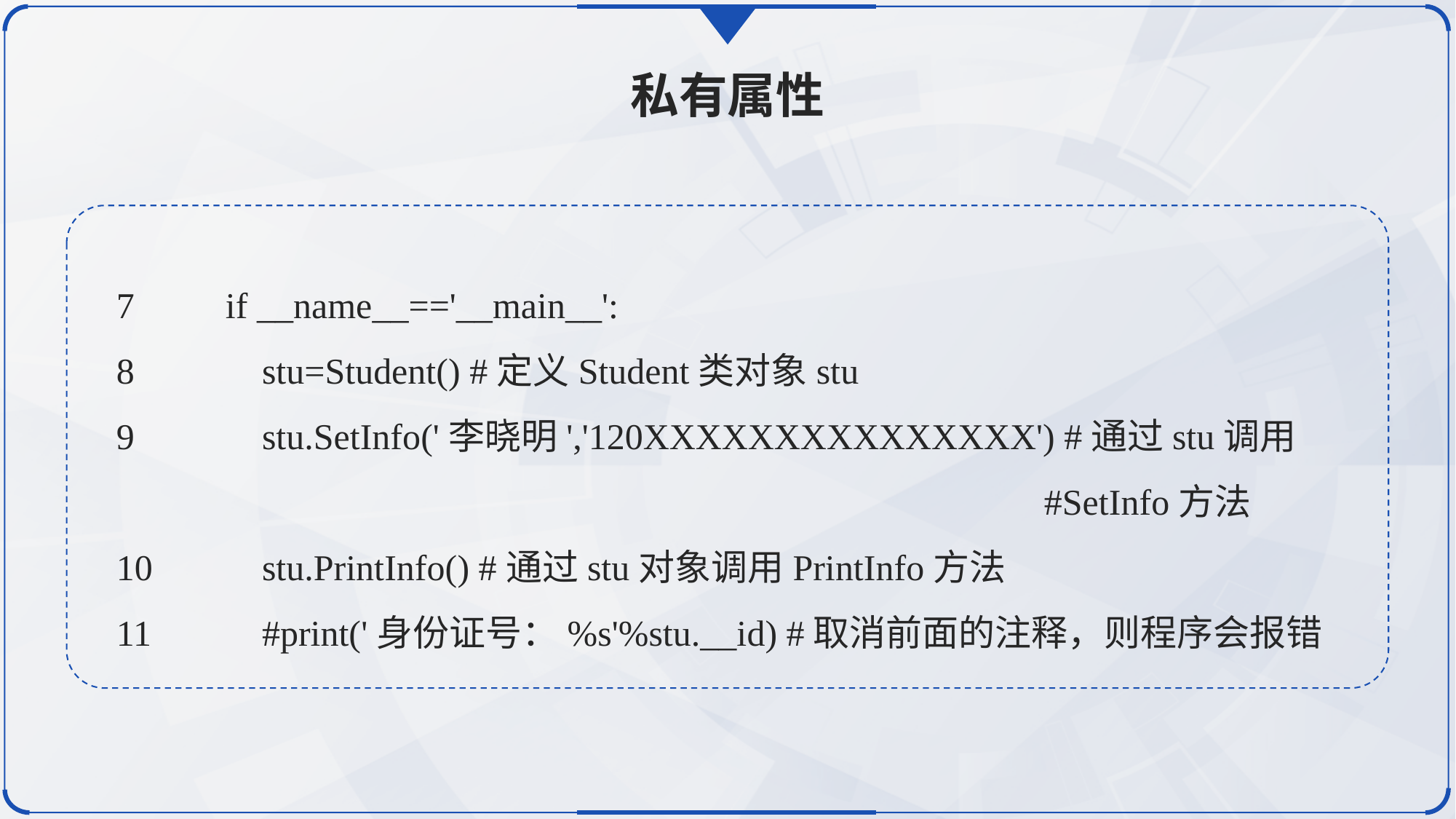

私有属性

7	if __name__=='__main__':
8	    stu=Student() #定义Student类对象stu
9	    stu.SetInfo('李晓明','120XXXXXXXXXXXXXXX') #通过stu调用
                							      #SetInfo方法
10	    stu.PrintInfo() #通过stu对象调用PrintInfo方法
11	    #print('身份证号：%s'%stu.__id) #取消前面的注释，则程序会报错